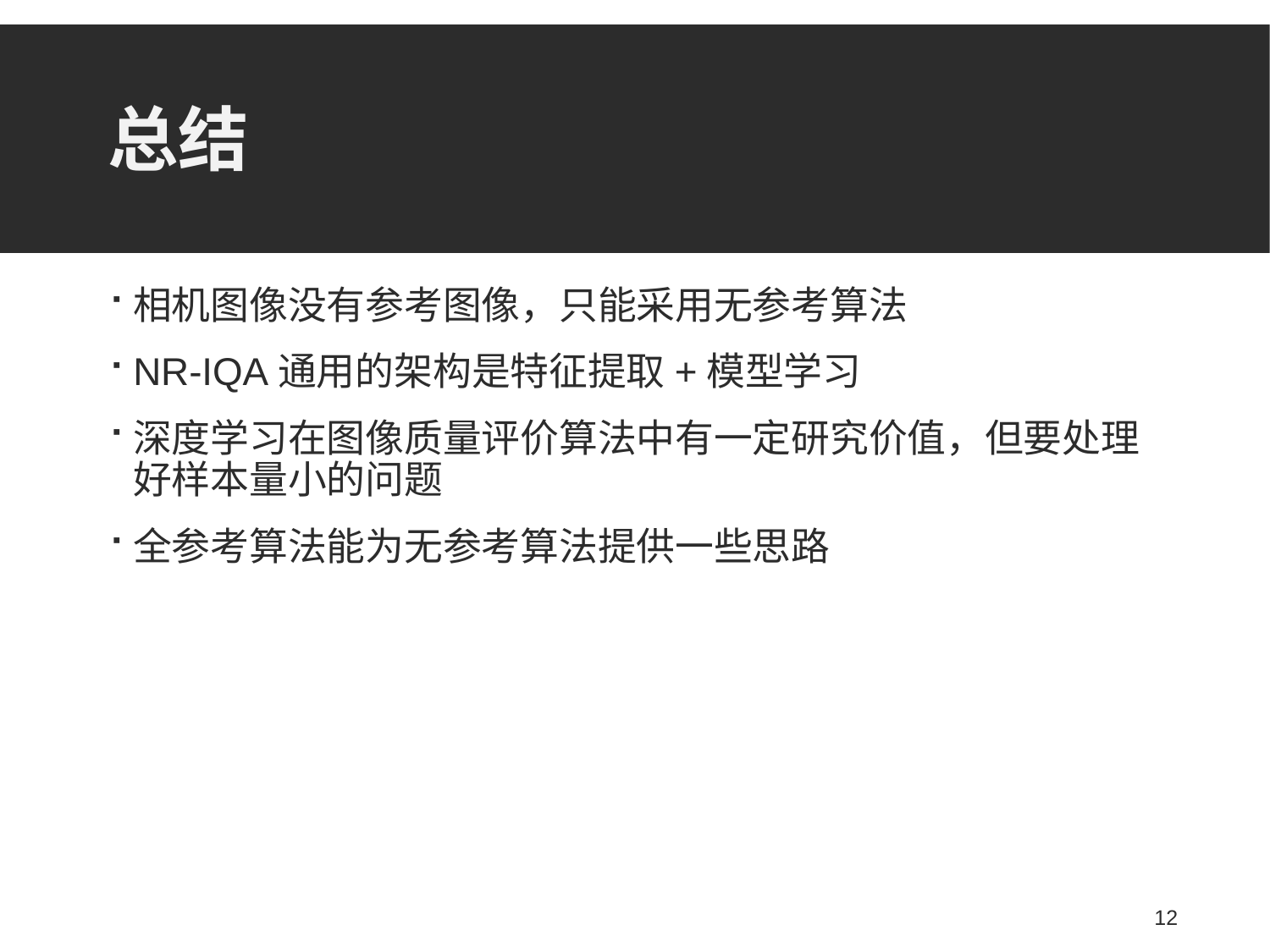

# 总结
相机图像没有参考图像，只能采用无参考算法
NR-IQA通用的架构是特征提取+模型学习
深度学习在图像质量评价算法中有一定研究价值，但要处理好样本量小的问题
全参考算法能为无参考算法提供一些思路
12